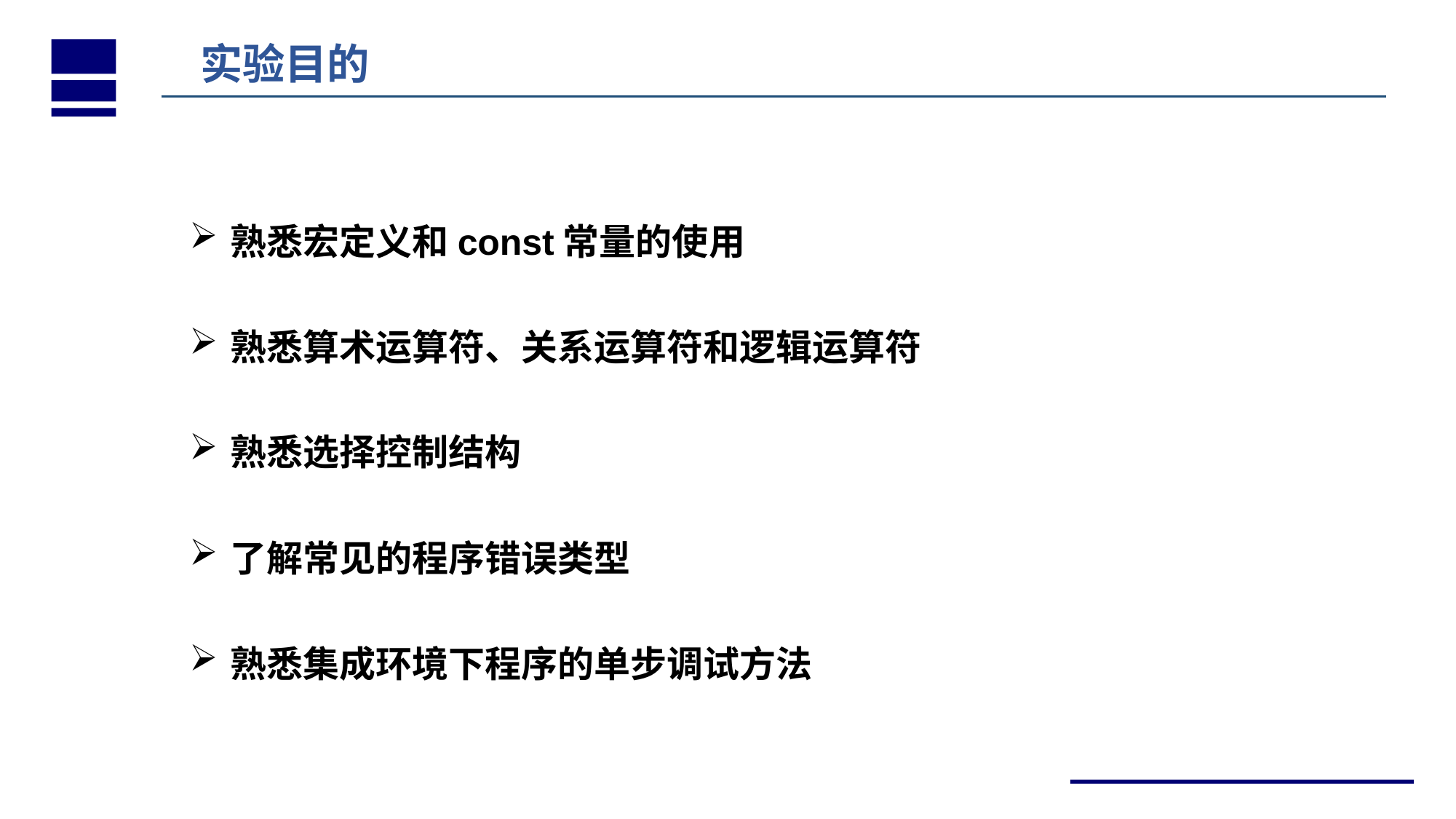

实验目的
熟悉宏定义和const常量的使用
熟悉算术运算符、关系运算符和逻辑运算符
熟悉选择控制结构
了解常见的程序错误类型
熟悉集成环境下程序的单步调试方法